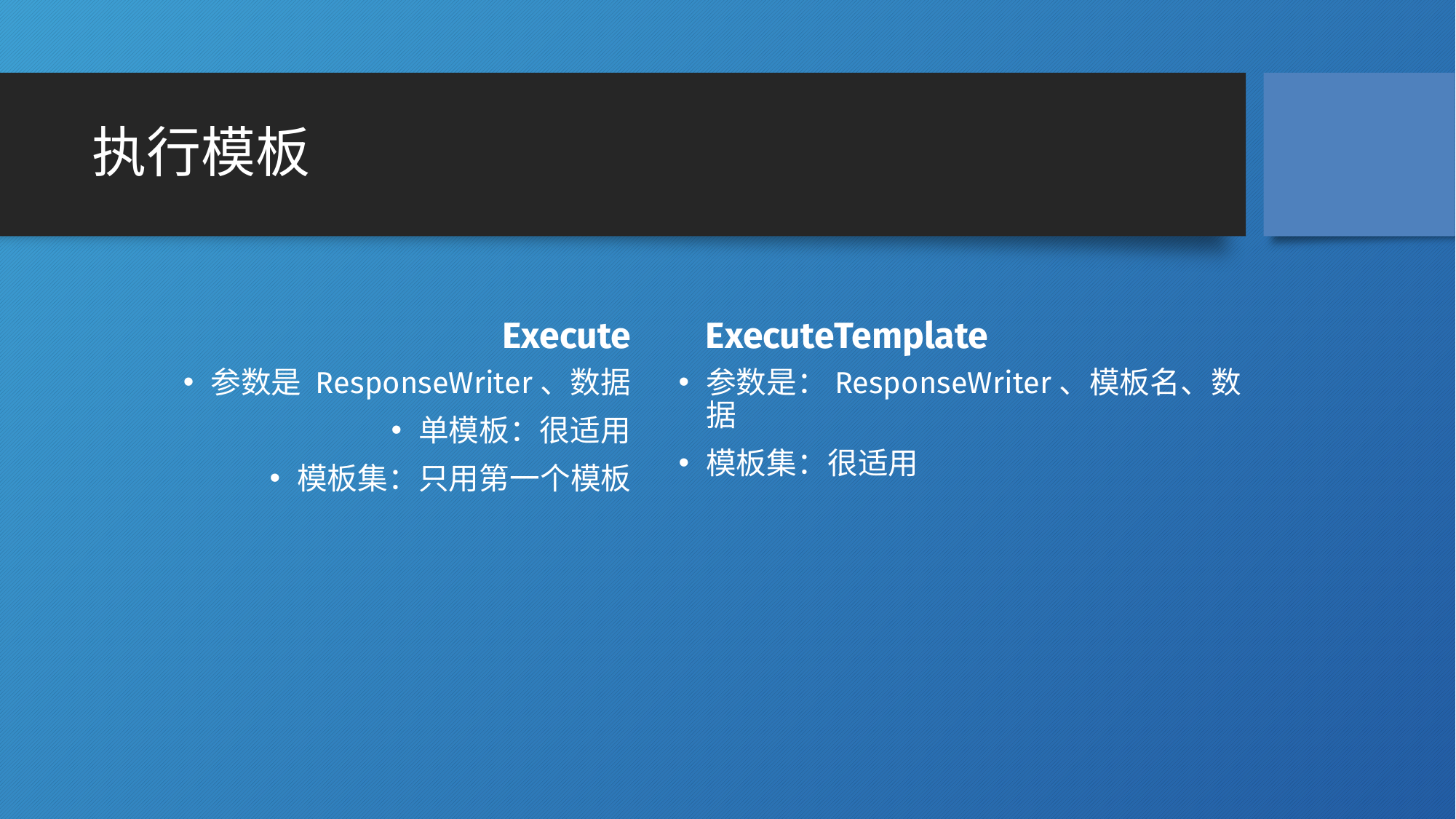

# 执行模板
Execute
ExecuteTemplate
参数是 ResponseWriter、数据
单模板：很适用
模板集：只用第一个模板
参数是：ResponseWriter、模板名、数据
模板集：很适用